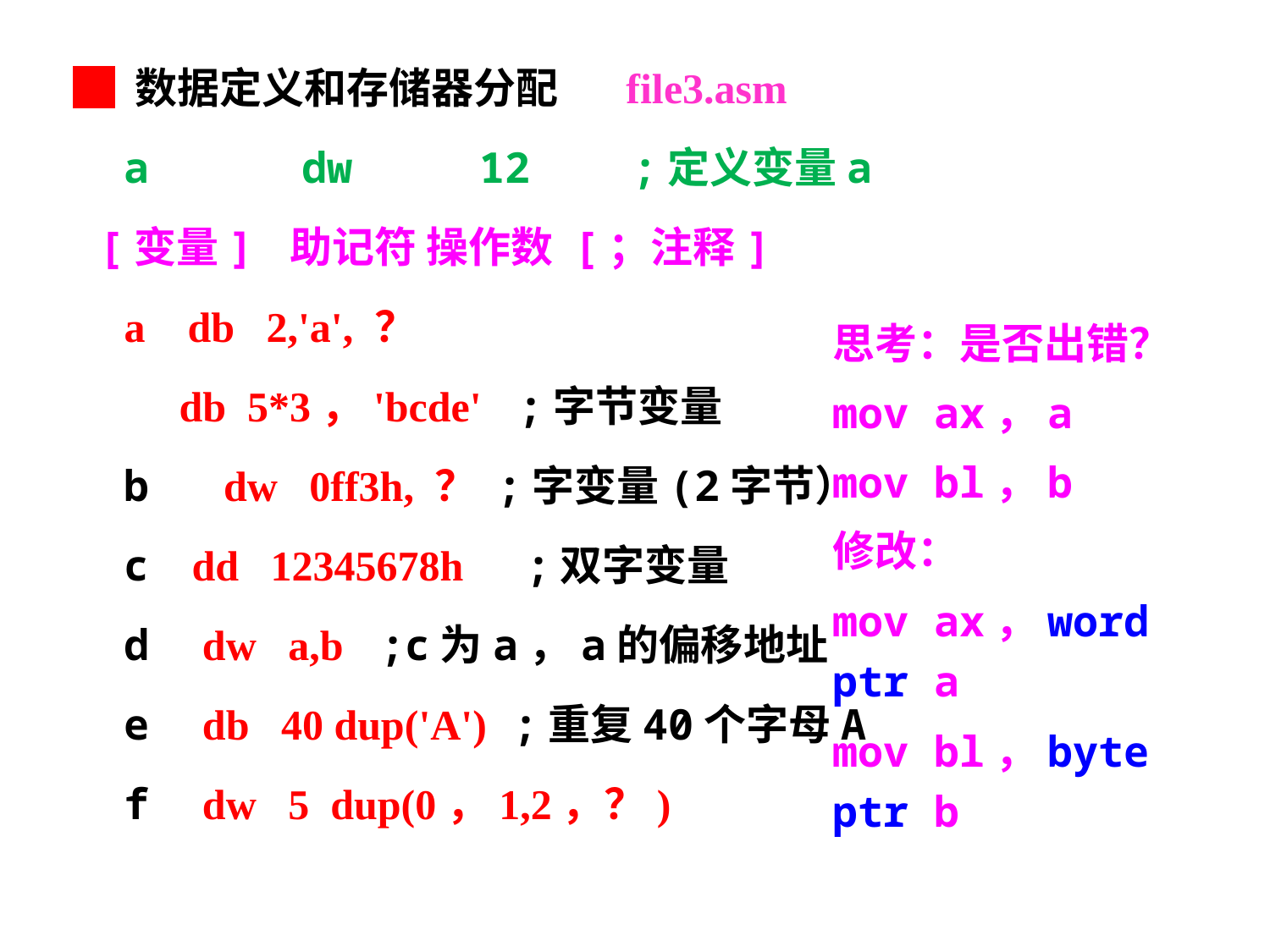

█ 数据定义和存储器分配      file3.asm
  a      dw     12    ;定义变量a
 [变量] 助记符 操作数 [；注释]
  a    db   2,'a', ？
          db  5*3，'bcde'  ;字节变量
  b       dw   0ff3h, ？ ;字变量(2字节）
  c    dd   12345678h   ;双字变量
  d     dw   a,b  ;c为a，a的偏移地址
  e     db   40 dup('A') ;重复40个字母A
  f     dw   5  dup(0，1,2，？)
思考：是否出错？
mov ax，a
mov bl，b
修改：
mov ax，word ptr a
mov bl，byte ptr b